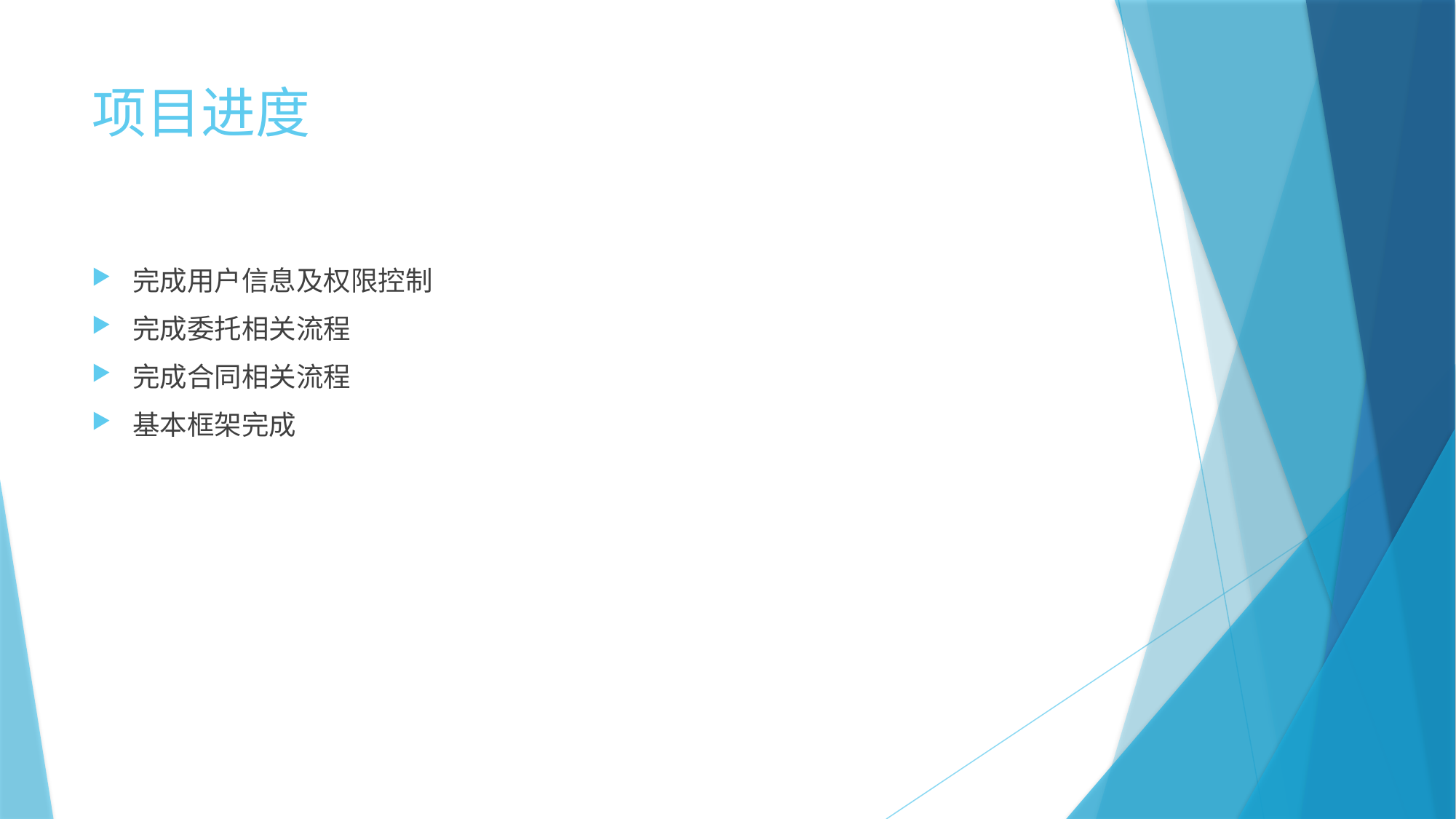

# 项目进度
完成用户信息及权限控制
完成委托相关流程
完成合同相关流程
基本框架完成